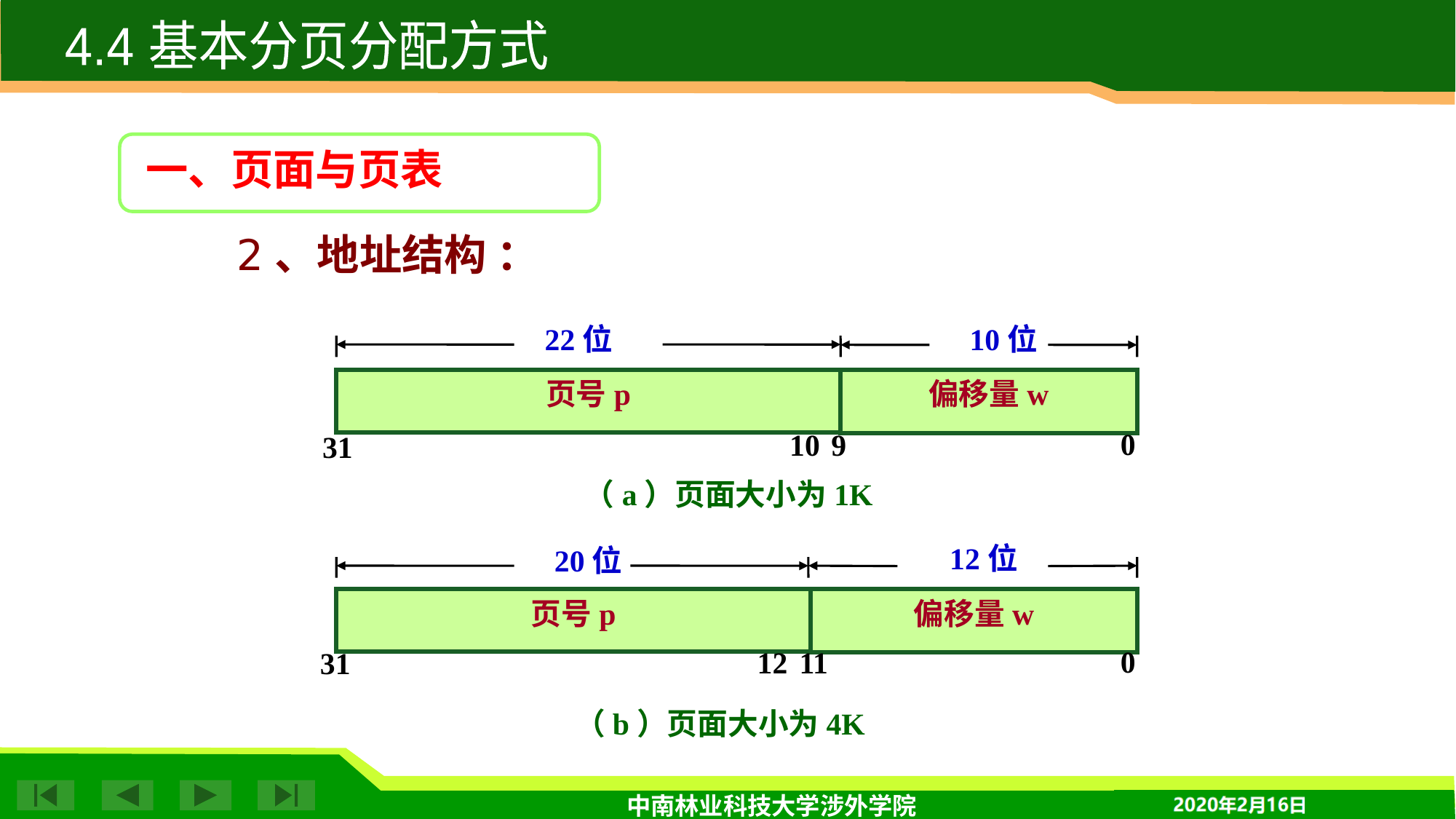

4.4 基本分页分配方式

一、页面与页表
2、地址结构 ：
22位
10位

页号p
偏移量w
0
10
9
31
（a）页面大小为1K
12位
20位

页号p
偏移量w
0
12
11
31
（b）页面大小为4K